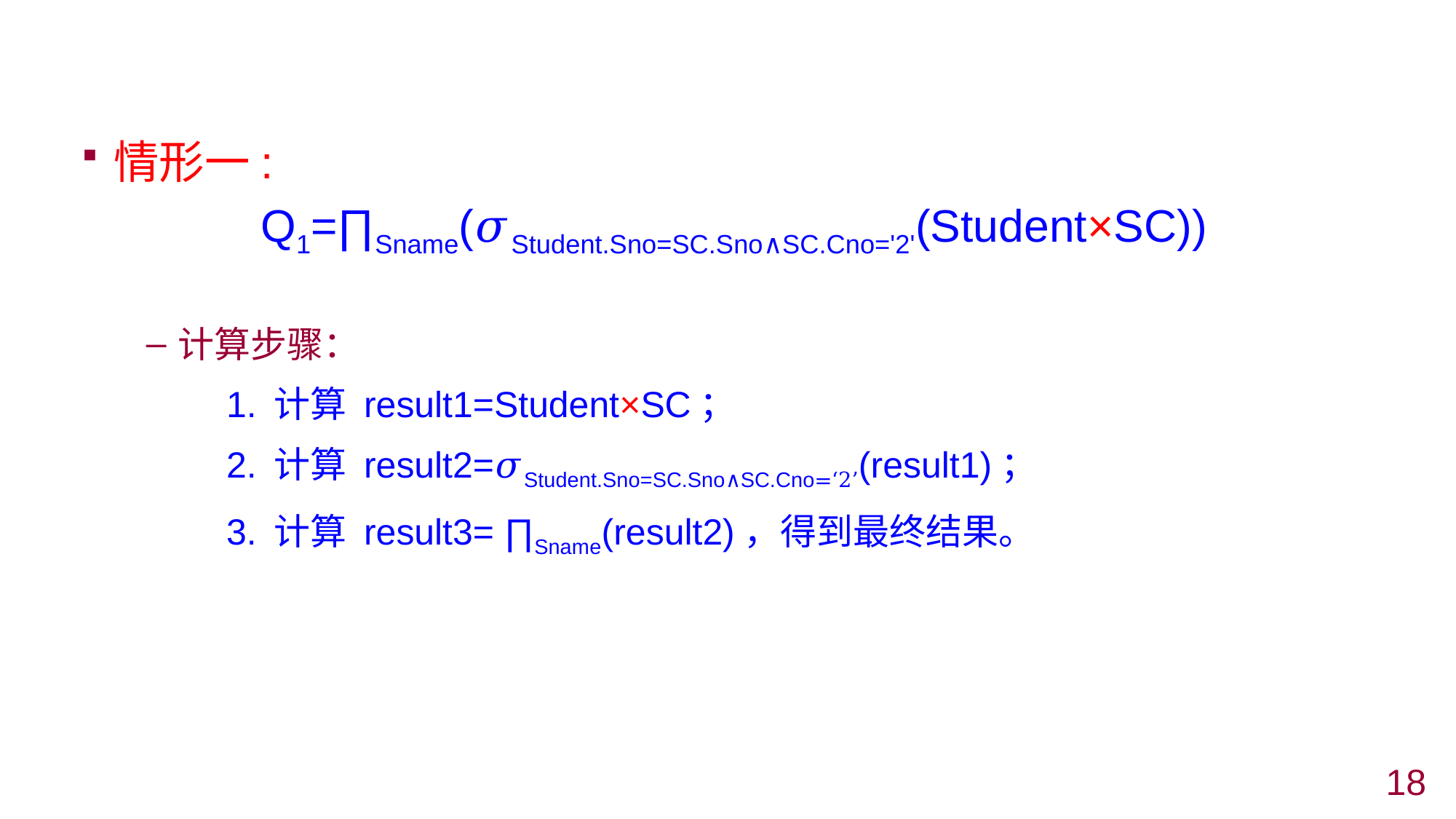

#
情形一:
 Q1=∏Sname(𝜎Student.Sno=SC.Sno∧SC.Cno='2'(Student×SC))

计算步骤：
计算 result1=Student×SC；
计算 result2=𝜎Student.Sno=SC.Sno∧SC.Cno=‘2’(result1)；
计算 result3= ∏Sname(result2)，得到最终结果。
18